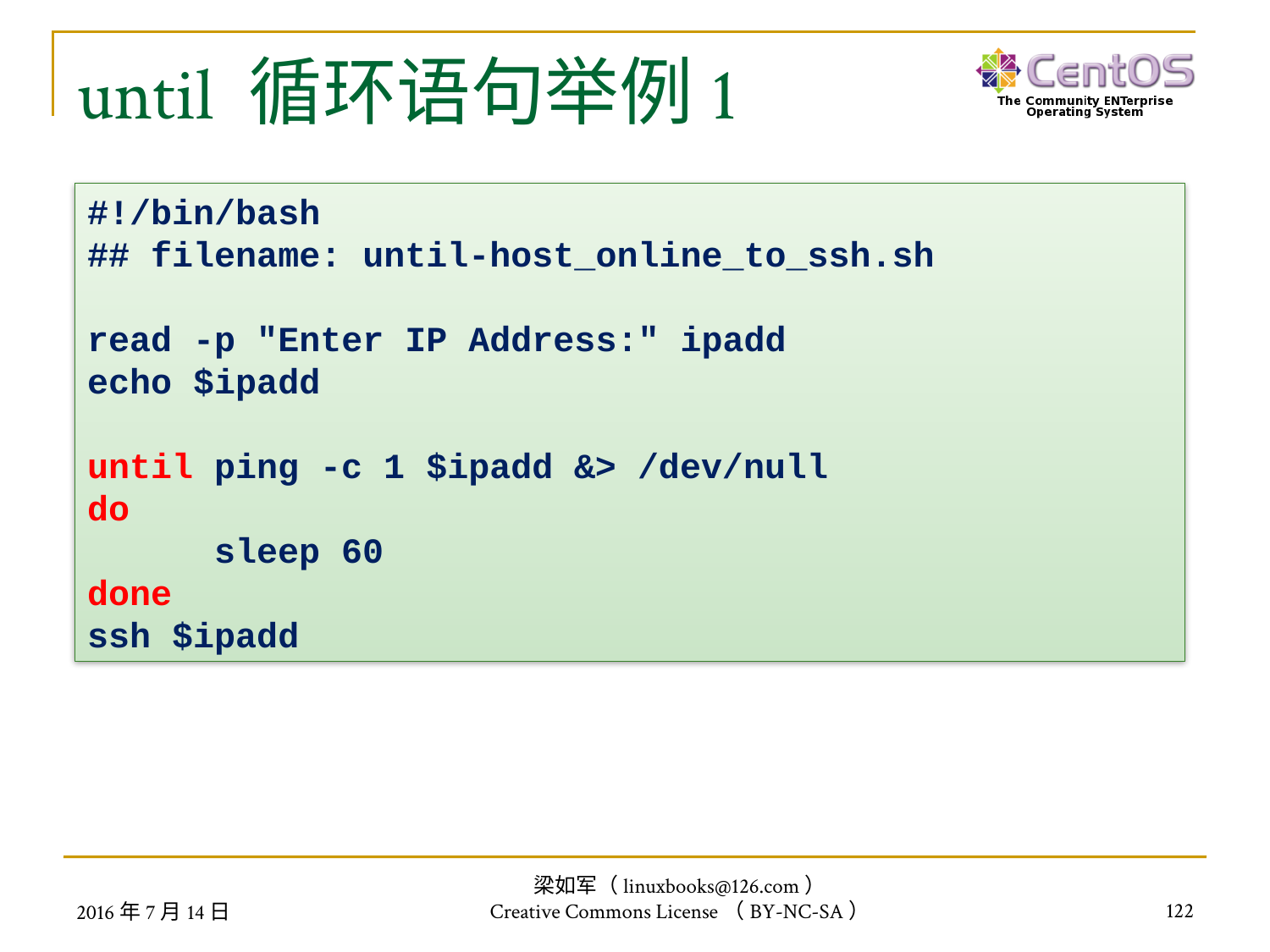

# until 循环语句举例1
#!/bin/bash
## filename: until-host_online_to_ssh.sh

read -p "Enter IP Address:" ipadd
echo $ipadd

until ping -c 1 $ipadd &> /dev/null
do
      sleep 60
done
ssh $ipadd
梁如军（linuxbooks@126.com）
Creative Commons License（BY-NC-SA）
2016年7月14日
122